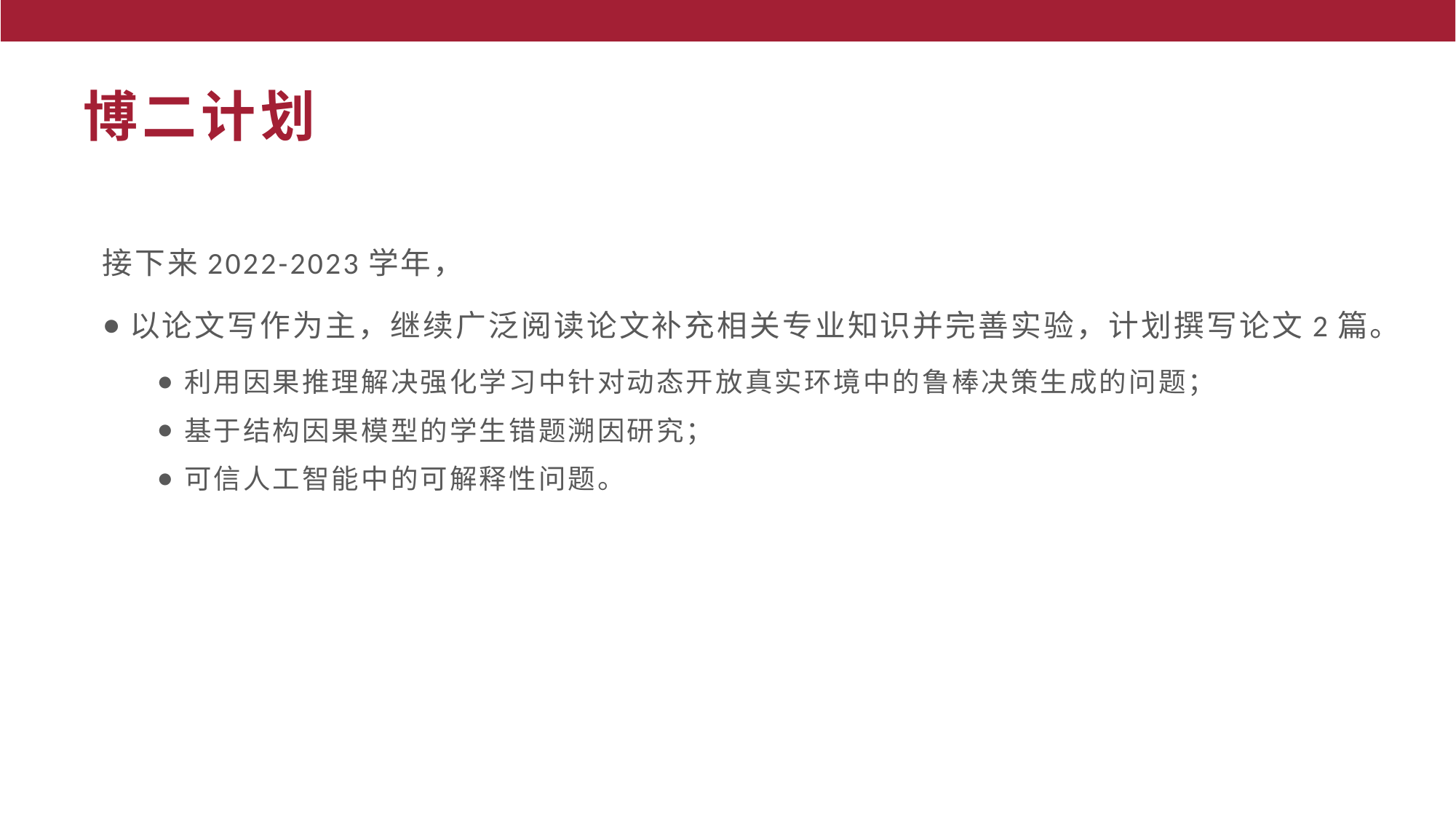

10
# 博二计划
接下来2022-2023学年，
以论文写作为主，继续广泛阅读论文补充相关专业知识并完善实验，计划撰写论文2篇。
利用因果推理解决强化学习中针对动态开放真实环境中的鲁棒决策生成的问题；
基于结构因果模型的学生错题溯因研究；
可信人工智能中的可解释性问题。